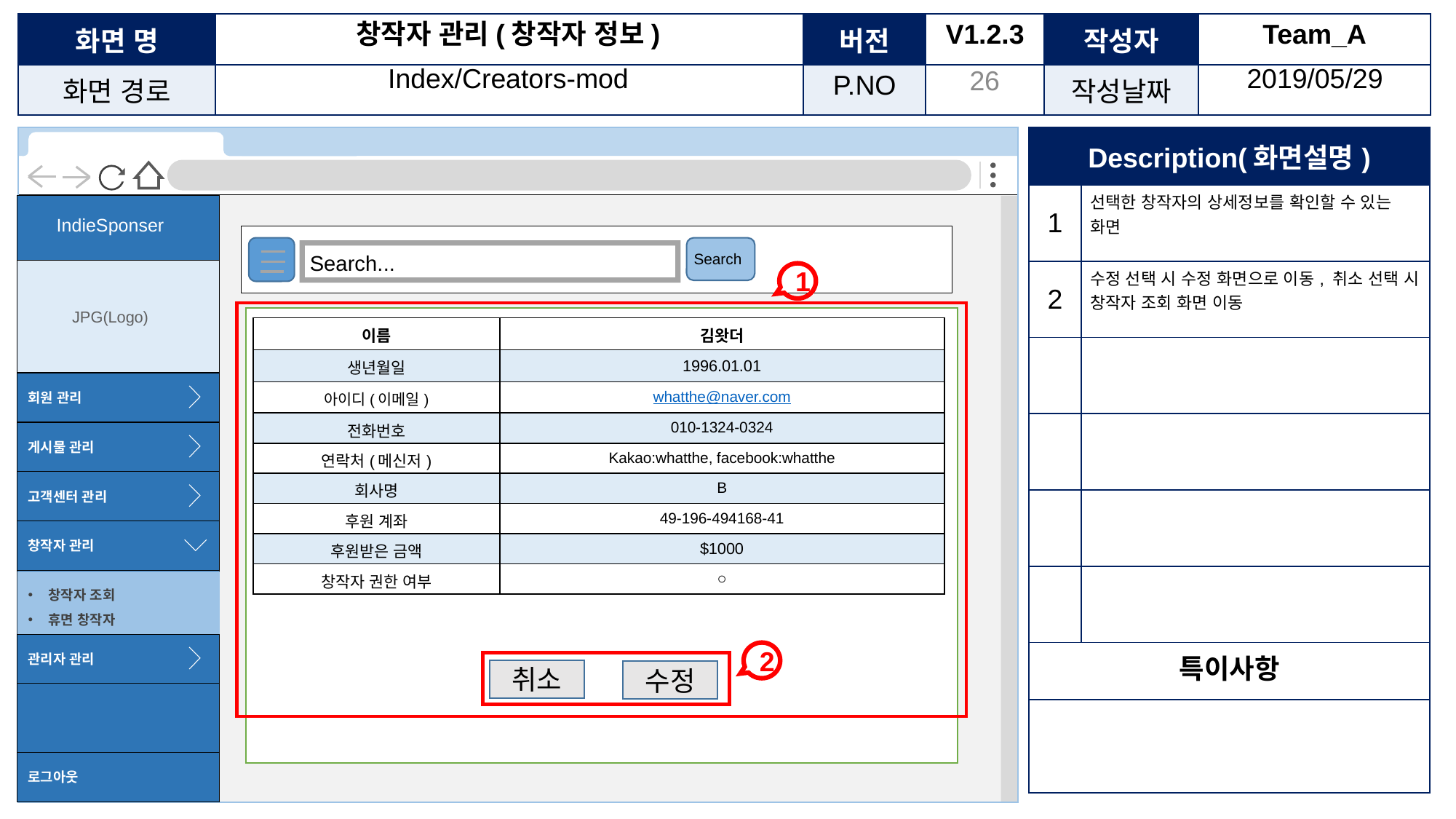

창작자 관리(창작자 정보)
26
Index/Creators-mod
2019/05/29
| Description(화면설명) |  |
| --- | --- |
| 1 | 선택한 창작자의 상세정보를 확인할 수 있는 화면 |
| 2 | 수정 선택 시 수정 화면으로 이동, 취소 선택 시 창작자 조회 화면 이동 |
|  |  |
|  |  |
|  |  |
|  |  |
| 특이사항 |  |
|  |  |

Search

Search...
1

| 이름 | 김왓더 |
| --- | --- |
| 생년월일 | 1996.01.01 |
| 아이디(이메일) | whatthe@naver.com |
| 전화번호 | 010-1324-0324 |
| 연락처(메신저) | Kakao:whatthe, facebook:whatthe |
| 회사명 | B |
| 후원 계좌 | 49-196-494168-41 |
| 후원받은 금액 | $1000 |
| 창작자 권한 여부 | ○ |
2

취소
수정